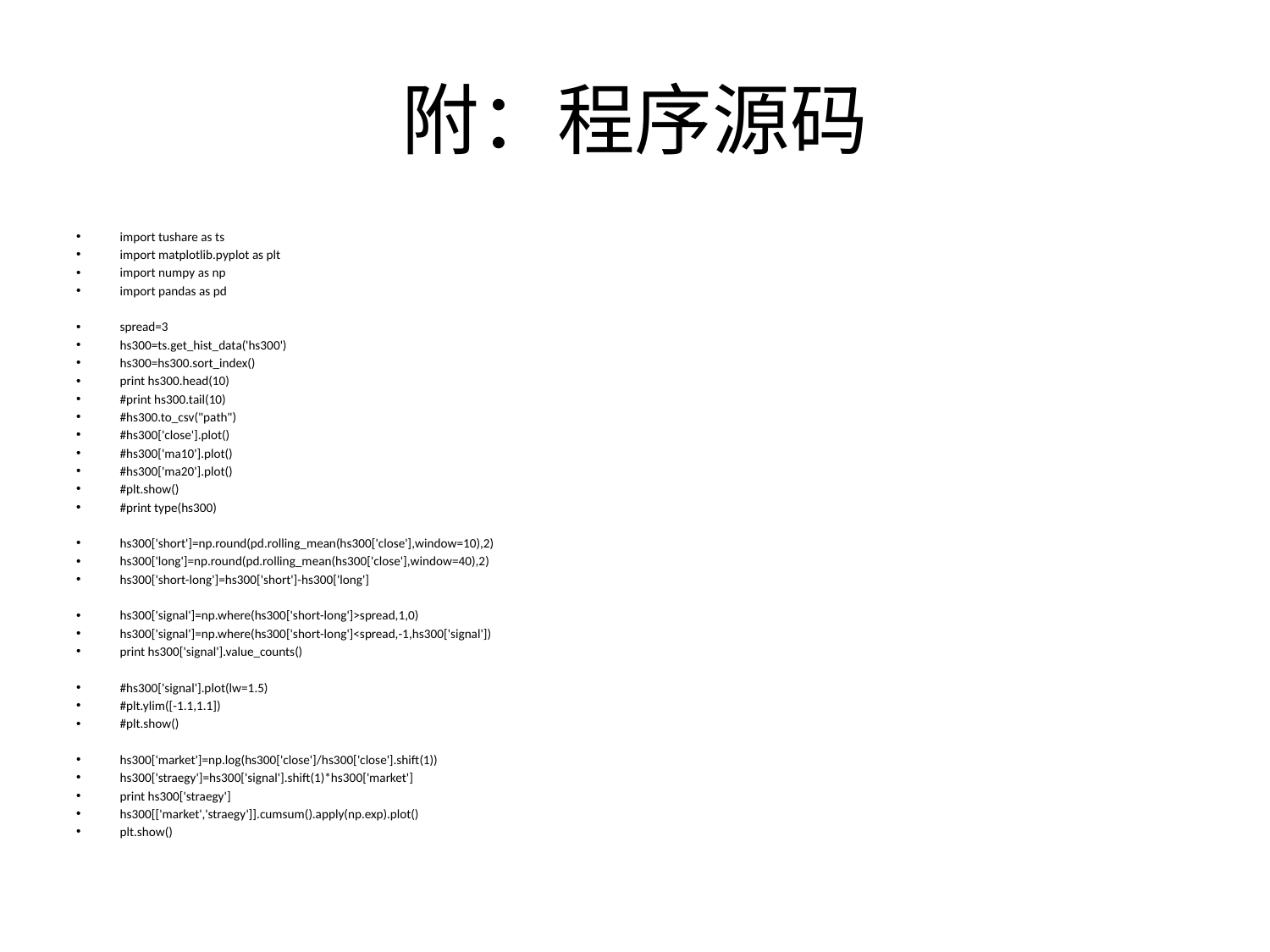

# 附：程序源码
import tushare as ts
import matplotlib.pyplot as plt
import numpy as np
import pandas as pd

spread=3
hs300=ts.get_hist_data('hs300')
hs300=hs300.sort_index()
print hs300.head(10)
#print hs300.tail(10)
#hs300.to_csv("path")
#hs300['close'].plot()
#hs300['ma10'].plot()
#hs300['ma20'].plot()
#plt.show()
#print type(hs300)

hs300['short']=np.round(pd.rolling_mean(hs300['close'],window=10),2)
hs300['long']=np.round(pd.rolling_mean(hs300['close'],window=40),2)
hs300['short-long']=hs300['short']-hs300['long']

hs300['signal']=np.where(hs300['short-long']>spread,1,0)
hs300['signal']=np.where(hs300['short-long']<spread,-1,hs300['signal'])
print hs300['signal'].value_counts()

#hs300['signal'].plot(lw=1.5)
#plt.ylim([-1.1,1.1])
#plt.show()

hs300['market']=np.log(hs300['close']/hs300['close'].shift(1))
hs300['straegy']=hs300['signal'].shift(1)*hs300['market']
print hs300['straegy']
hs300[['market','straegy']].cumsum().apply(np.exp).plot()
plt.show()